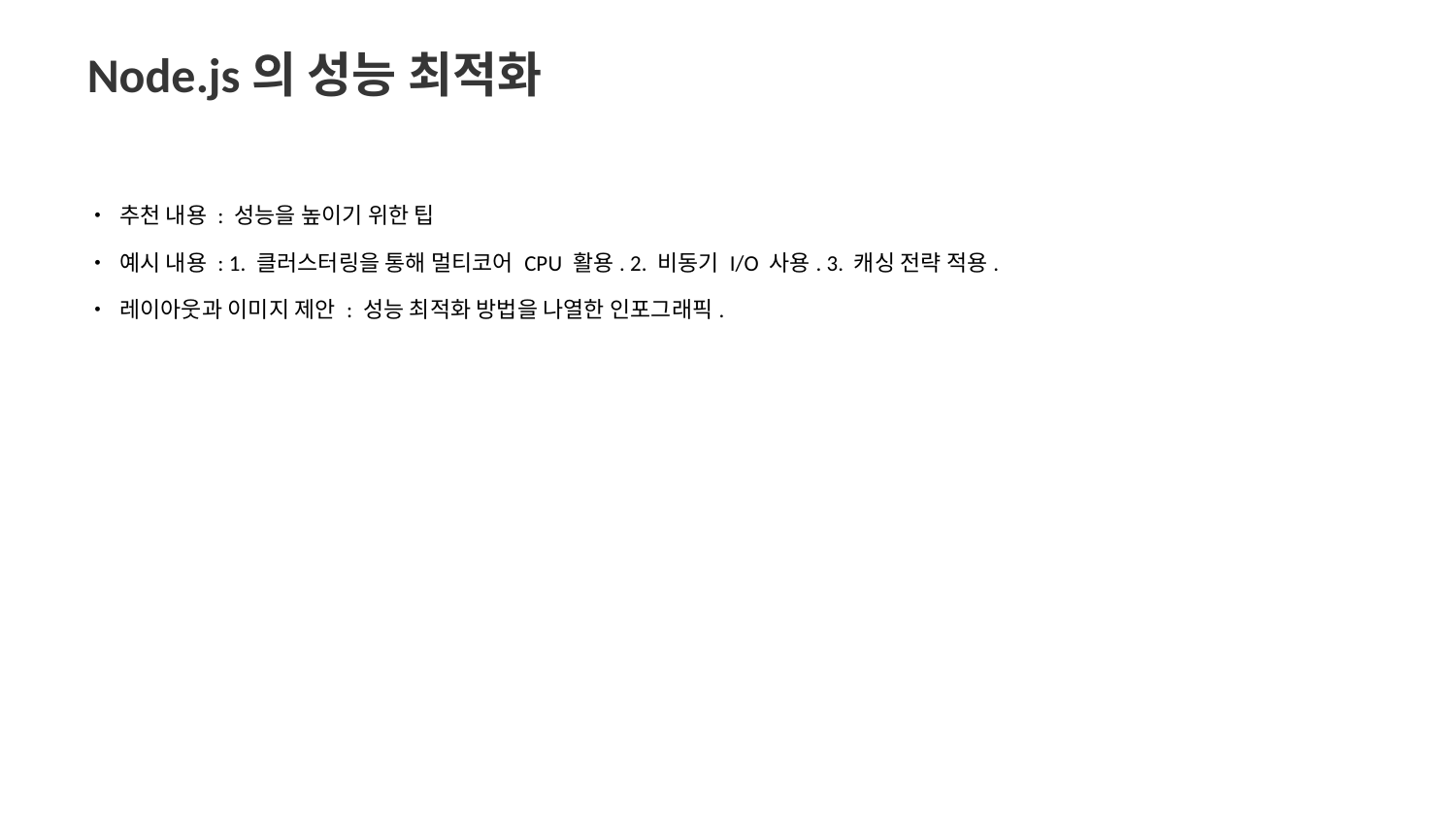

Node.js의 성능 최적화
• 추천 내용 : 성능을 높이기 위한 팁
• 예시 내용 : 1. 클러스터링을 통해 멀티코어 CPU 활용. 2. 비동기 I/O 사용. 3. 캐싱 전략 적용.
• 레이아웃과 이미지 제안 : 성능 최적화 방법을 나열한 인포그래픽.